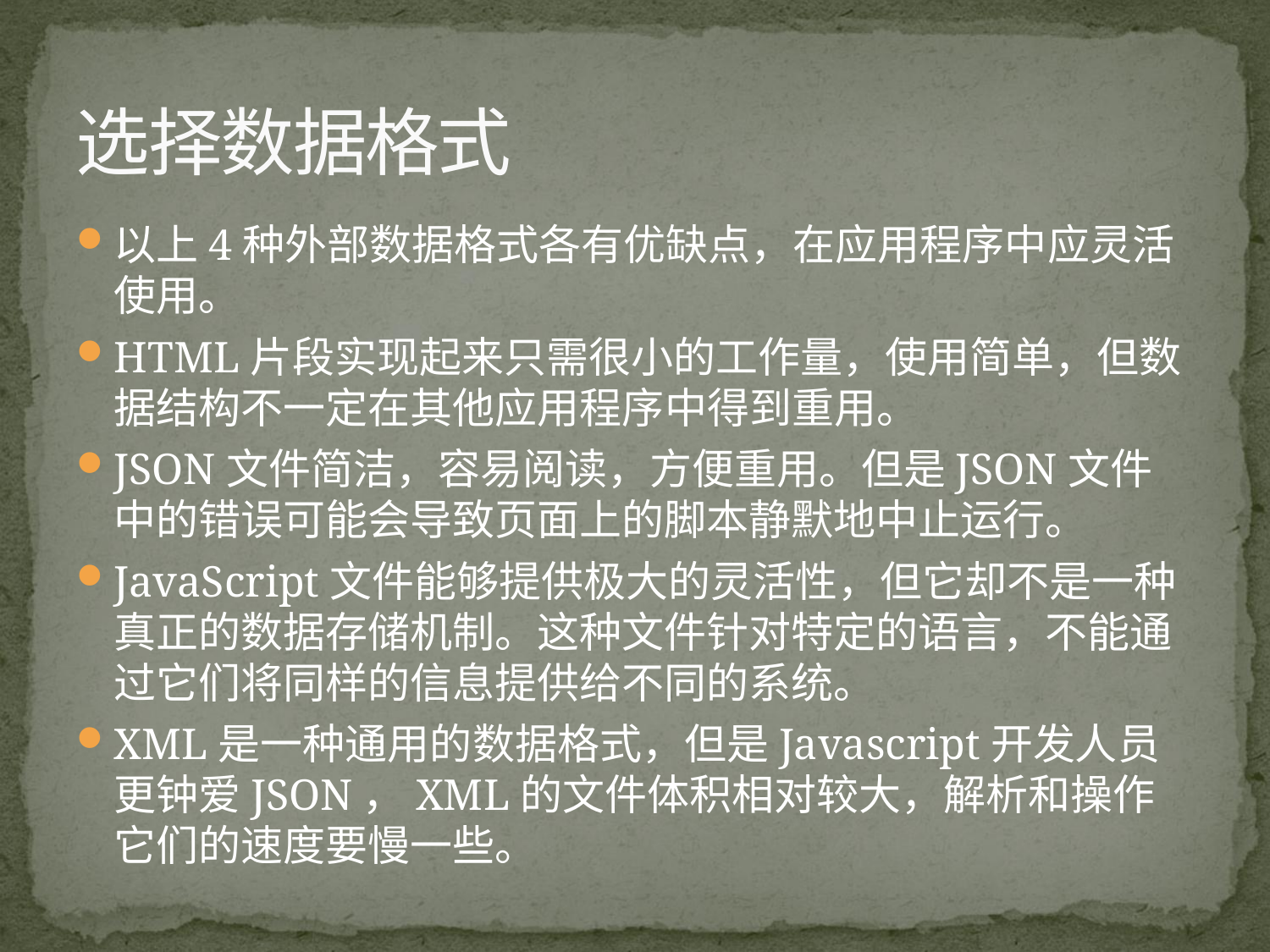

# 选择数据格式
以上4种外部数据格式各有优缺点，在应用程序中应灵活使用。
HTML片段实现起来只需很小的工作量，使用简单，但数据结构不一定在其他应用程序中得到重用。
JSON文件简洁，容易阅读，方便重用。但是JSON文件中的错误可能会导致页面上的脚本静默地中止运行。
JavaScript文件能够提供极大的灵活性，但它却不是一种真正的数据存储机制。这种文件针对特定的语言，不能通过它们将同样的信息提供给不同的系统。
XML是一种通用的数据格式，但是Javascript开发人员更钟爱JSON，XML的文件体积相对较大，解析和操作它们的速度要慢一些。